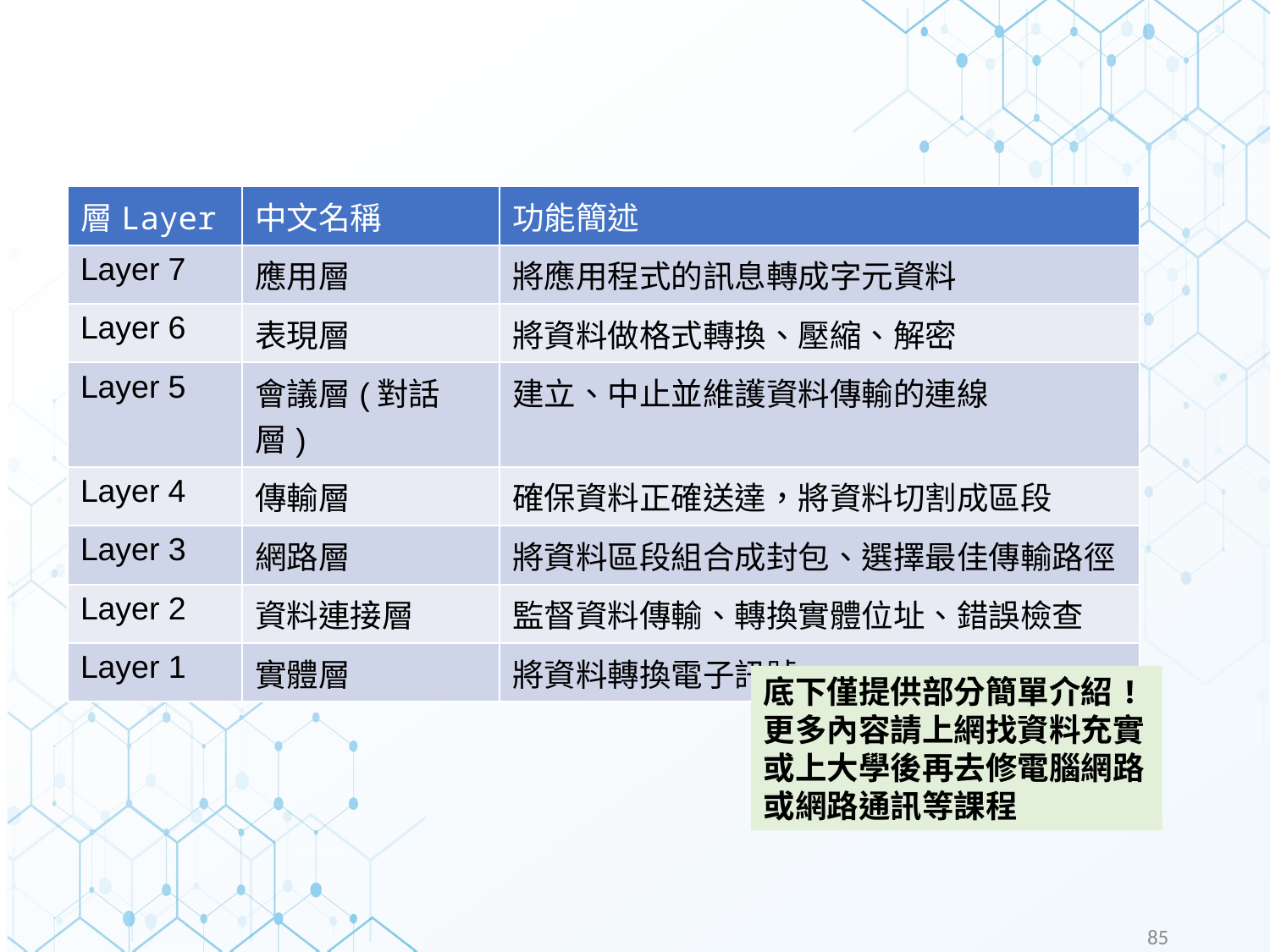

| 層Layer | 中文名稱 | 功能簡述 |
| --- | --- | --- |
| Layer 7 | 應用層 | 將應用程式的訊息轉成字元資料 |
| Layer 6 | 表現層 | 將資料做格式轉換、壓縮、解密 |
| Layer 5 | 會議層(對話層) | 建立、中止並維護資料傳輸的連線 |
| Layer 4 | 傳輸層 | 確保資料正確送達，將資料切割成區段 |
| Layer 3 | 網路層 | 將資料區段組合成封包、選擇最佳傳輸路徑 |
| Layer 2 | 資料連接層 | 監督資料傳輸、轉換實體位址、錯誤檢查 |
| Layer 1 | 實體層 | 將資料轉換電子訊號 |
底下僅提供部分簡單介紹!
更多內容請上網找資料充實
或上大學後再去修電腦網路或網路通訊等課程
85